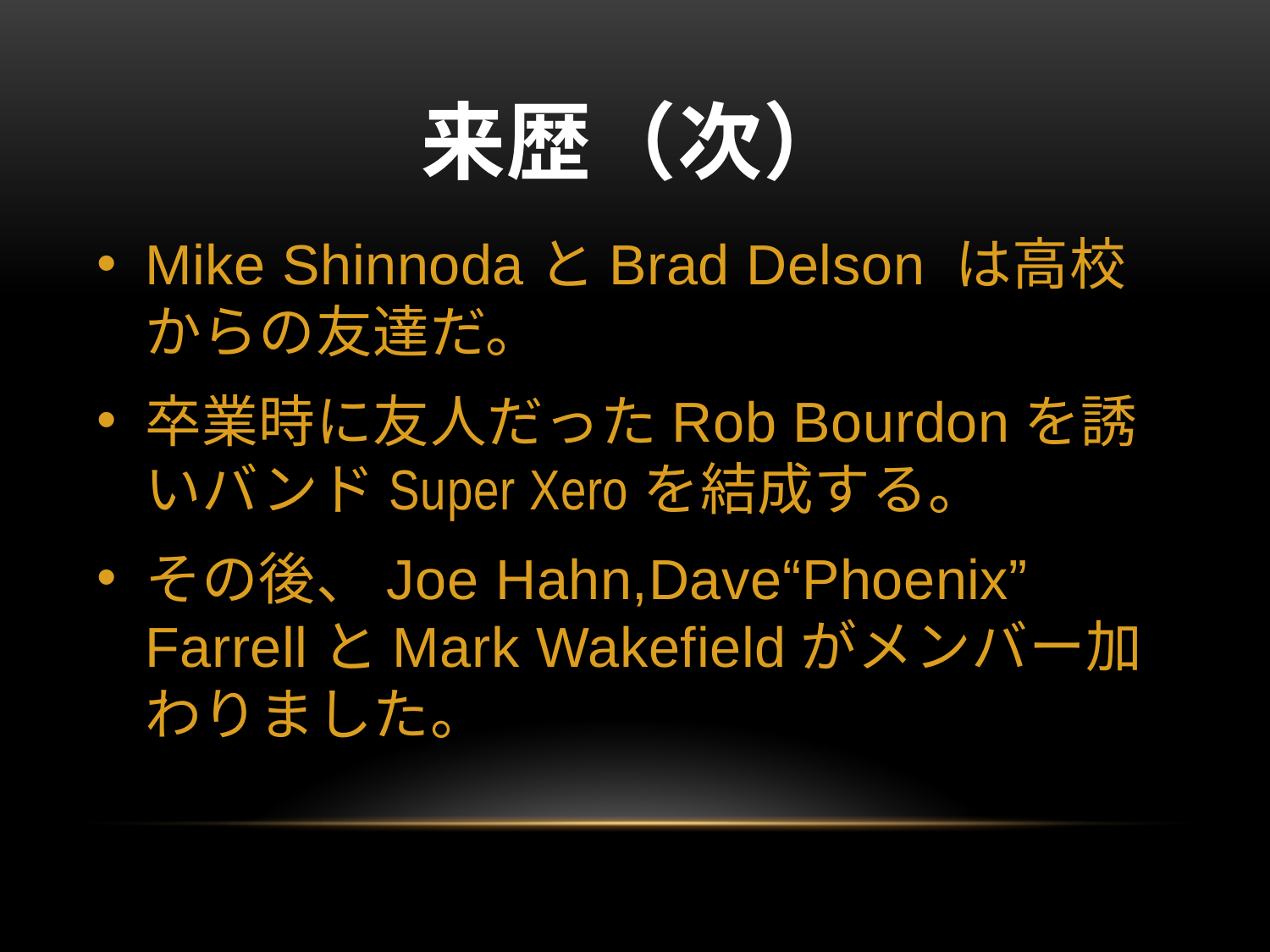

# 来歴（次）
Mike ShinnodaとBrad Delson は高校からの友達だ。
卒業時に友人だったRob Bourdonを誘いバンドSuper Xeroを結成する。
その後、Joe Hahn,Dave“Phoenix” FarrellとMark Wakefieldがメンバー加わりました。